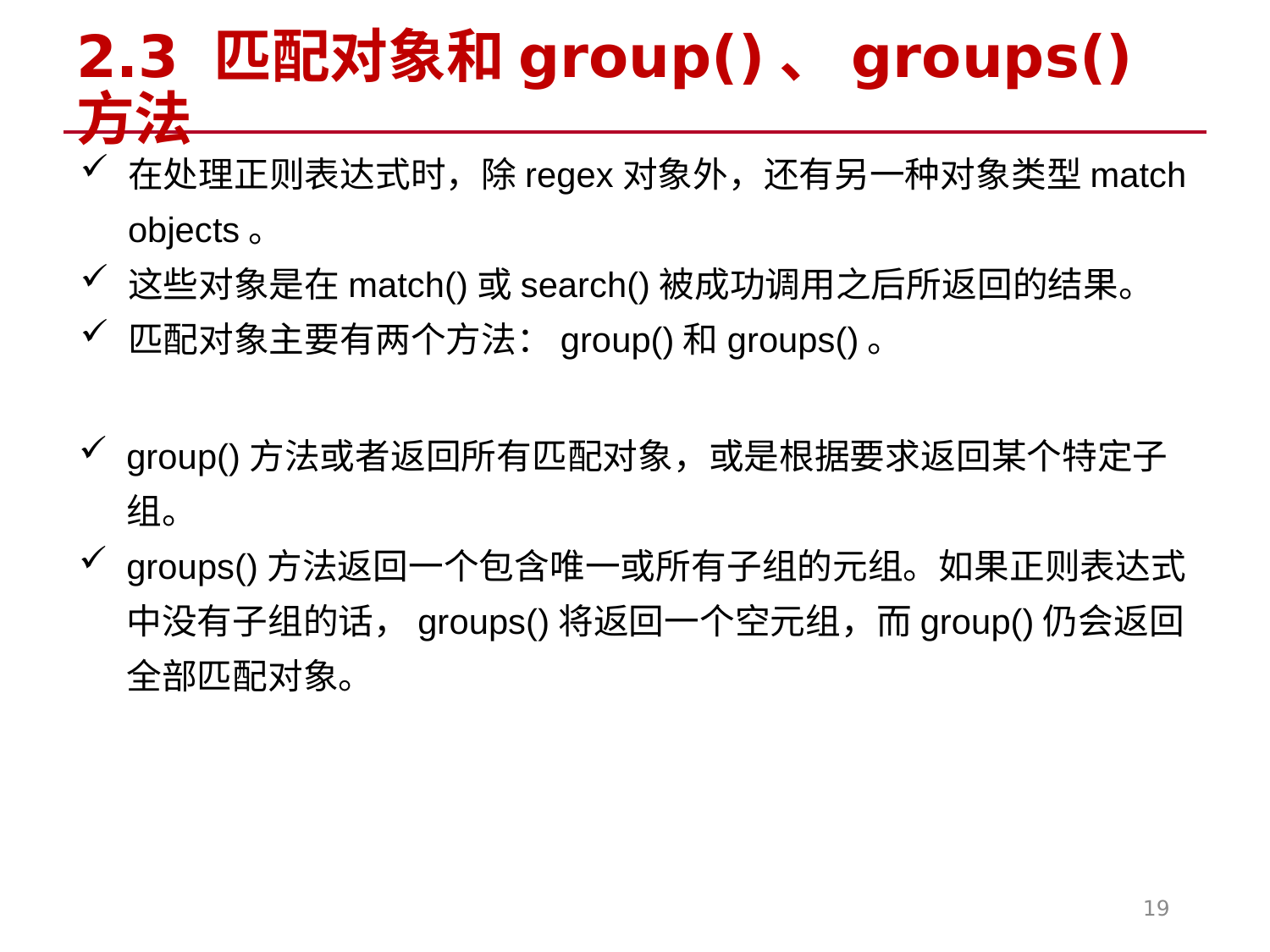

# 2.3 匹配对象和group()、groups()方法
在处理正则表达式时，除regex对象外，还有另一种对象类型match objects。
这些对象是在match()或search()被成功调用之后所返回的结果。
匹配对象主要有两个方法：group()和groups()。
group()方法或者返回所有匹配对象，或是根据要求返回某个特定子组。
groups()方法返回一个包含唯一或所有子组的元组。如果正则表达式中没有子组的话，groups()将返回一个空元组，而group()仍会返回全部匹配对象。
19